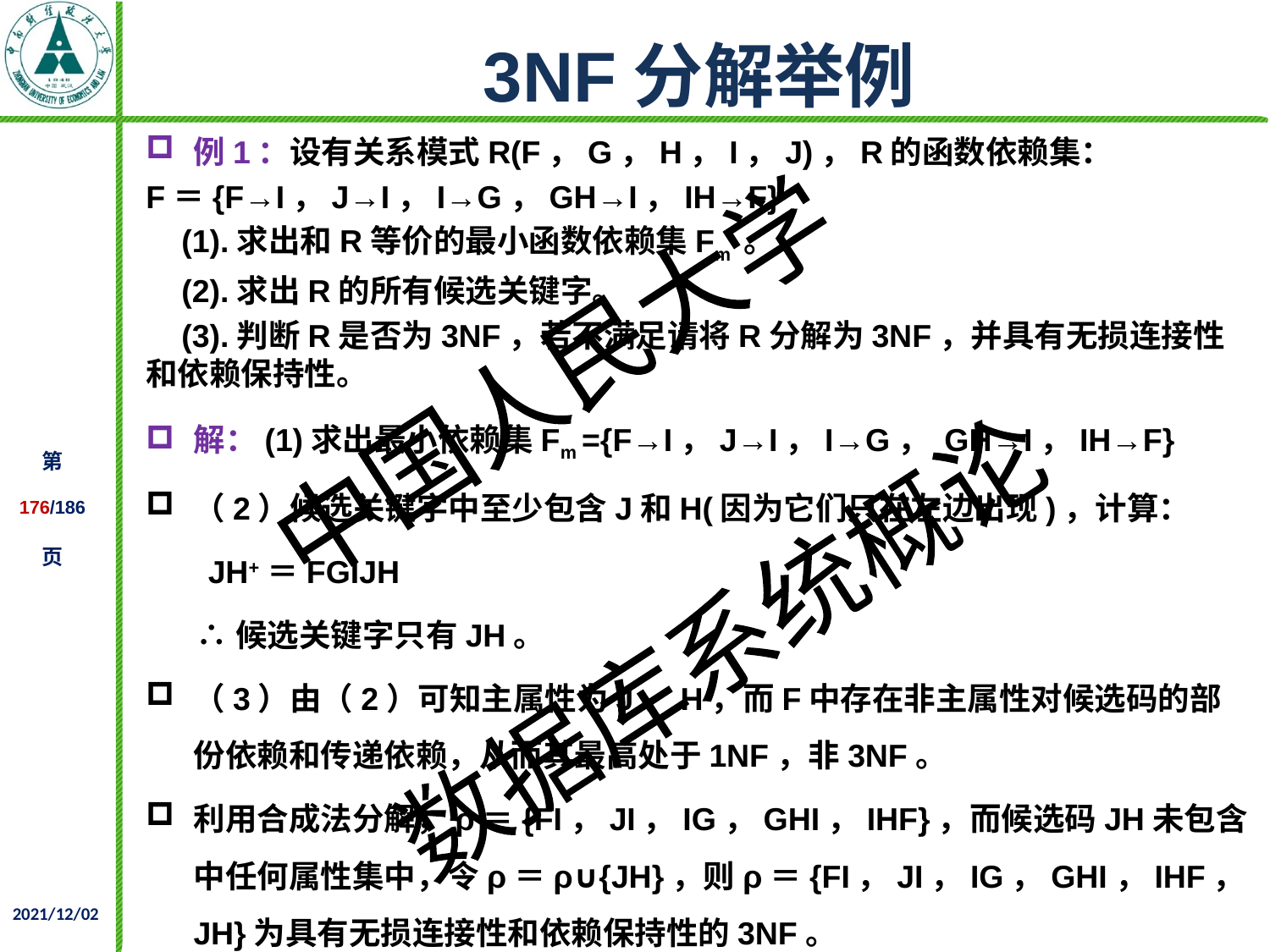

# 3NF分解举例
例1：设有关系模式R(F，G，H，I，J)，R的函数依赖集：
F＝{F→I，J→I，I→G，GH→I，IH→F}
    (1).求出和R等价的最小函数依赖集Fm 。
    (2).求出R的所有候选关键字。
    (3).判断R是否为3NF，若不满足请将R分解为3NF，并具有无损连接性和依赖保持性。
解：(1)求出最小依赖集Fm ={F→I，J→I，I→G， GH→I，IH→F}
（2）候选关键字中至少包含J和H(因为它们只在左边出现)，计算：
       JH+＝FGIJH
       ∴候选关键字只有JH。
（3）由（2）可知主属性为J、H，而F中存在非主属性对候选码的部份依赖和传递依赖，从而其最高处于1NF，非3NF。
利用合成法分解，ρ＝{FI，JI，IG，GHI，IHF}，而候选码JH未包含中任何属性集中，令ρ＝ρ∪{JH}，则ρ＝{FI，JI，IG，GHI，IHF，JH}为具有无损连接性和依赖保持性的3NF。

2021/12/02